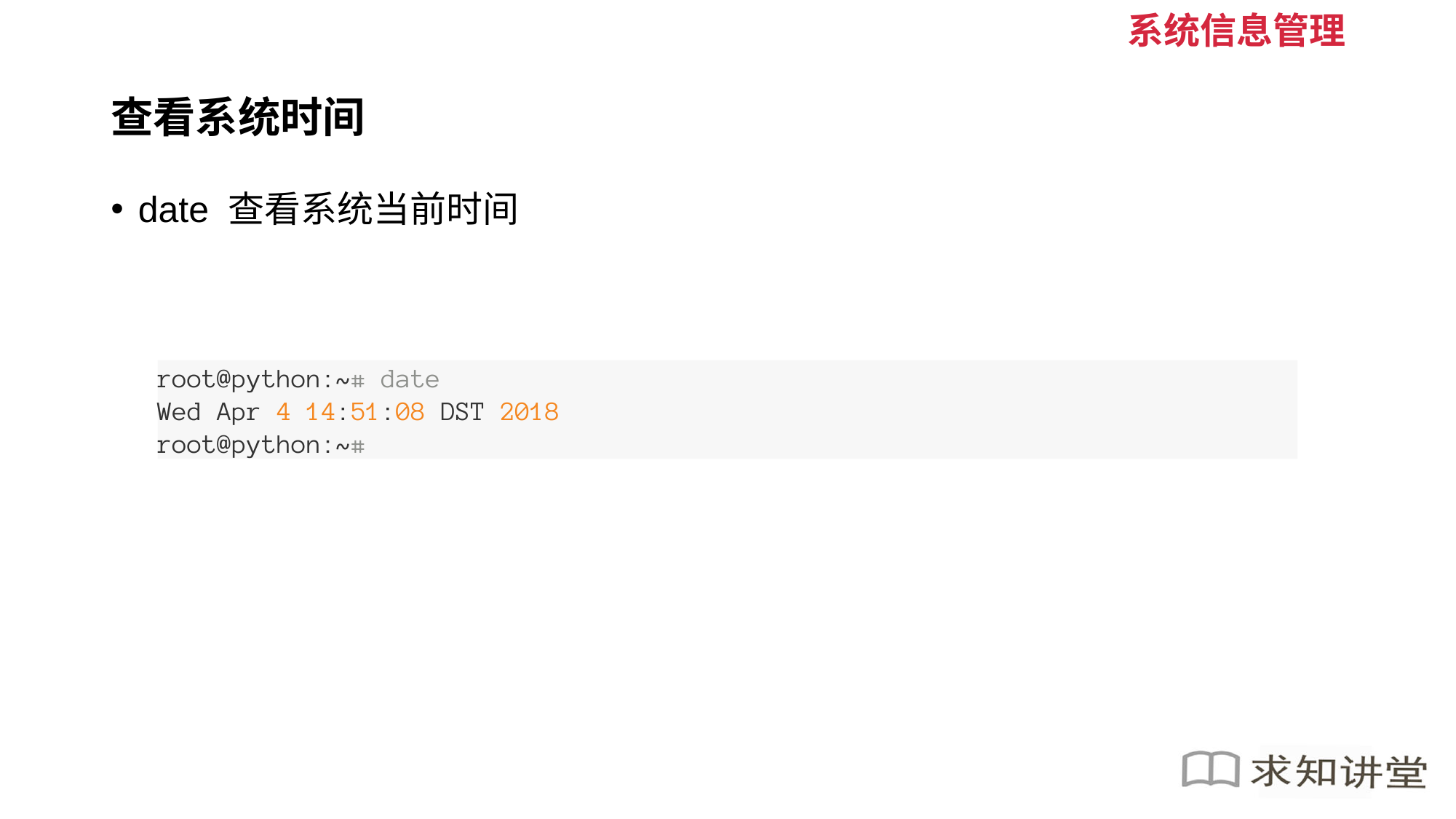

系统信息管理
# 查看系统时间
date 查看系统当前时间

root@python:~# date
Wed Apr 4 14:51:08 DST 2018
root@python:~#